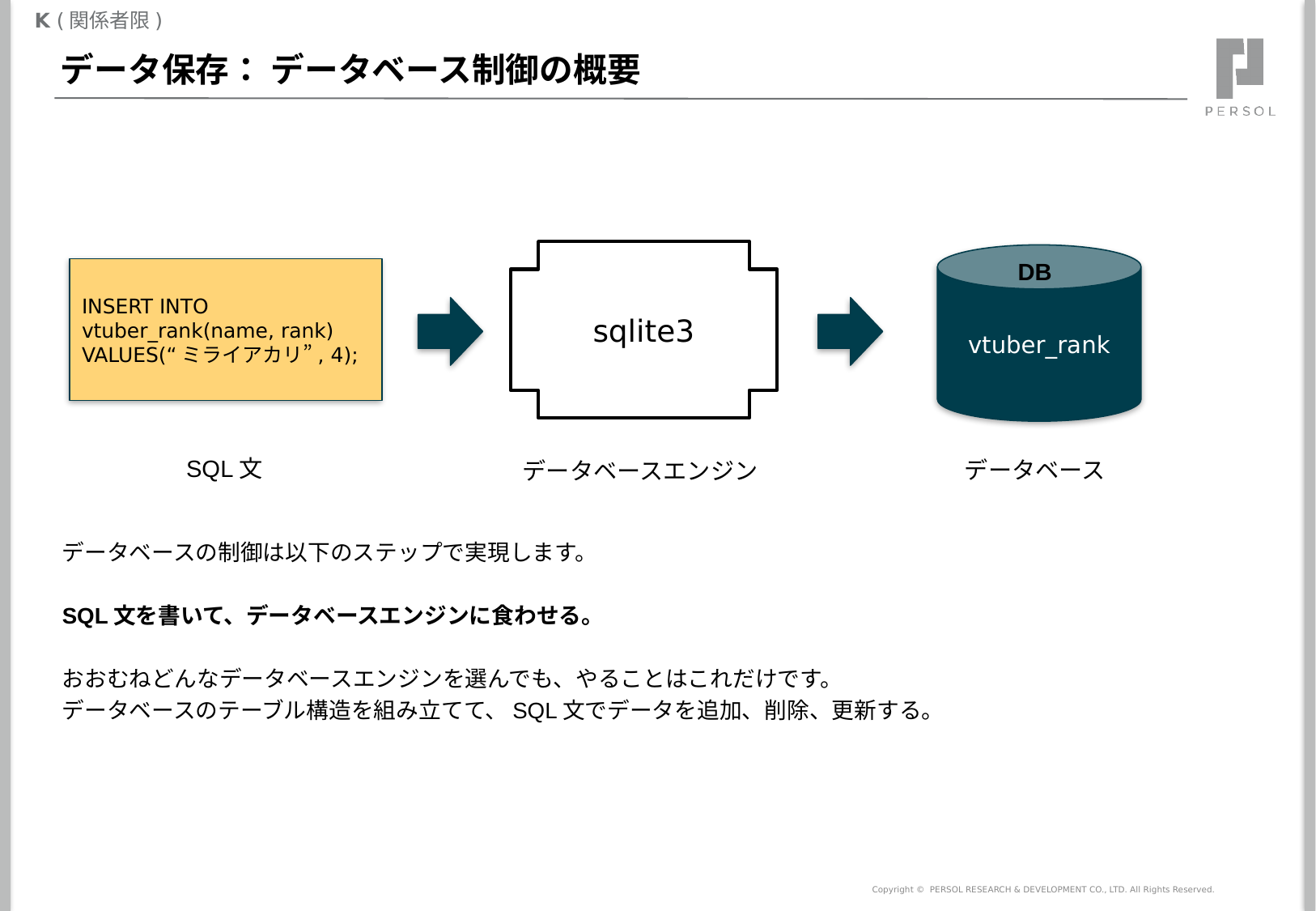

# データ保存： データベース制御の概要
sqlite3
vtuber_rank
DB
INSERT INTO vtuber_rank(name, rank) VALUES(“ミライアカリ”, 4);

SQL文
データベース
データベースエンジン
データベースの制御は以下のステップで実現します。

SQL文を書いて、データベースエンジンに食わせる。

おおむねどんなデータベースエンジンを選んでも、やることはこれだけです。
データベースのテーブル構造を組み立てて、SQL文でデータを追加、削除、更新する。